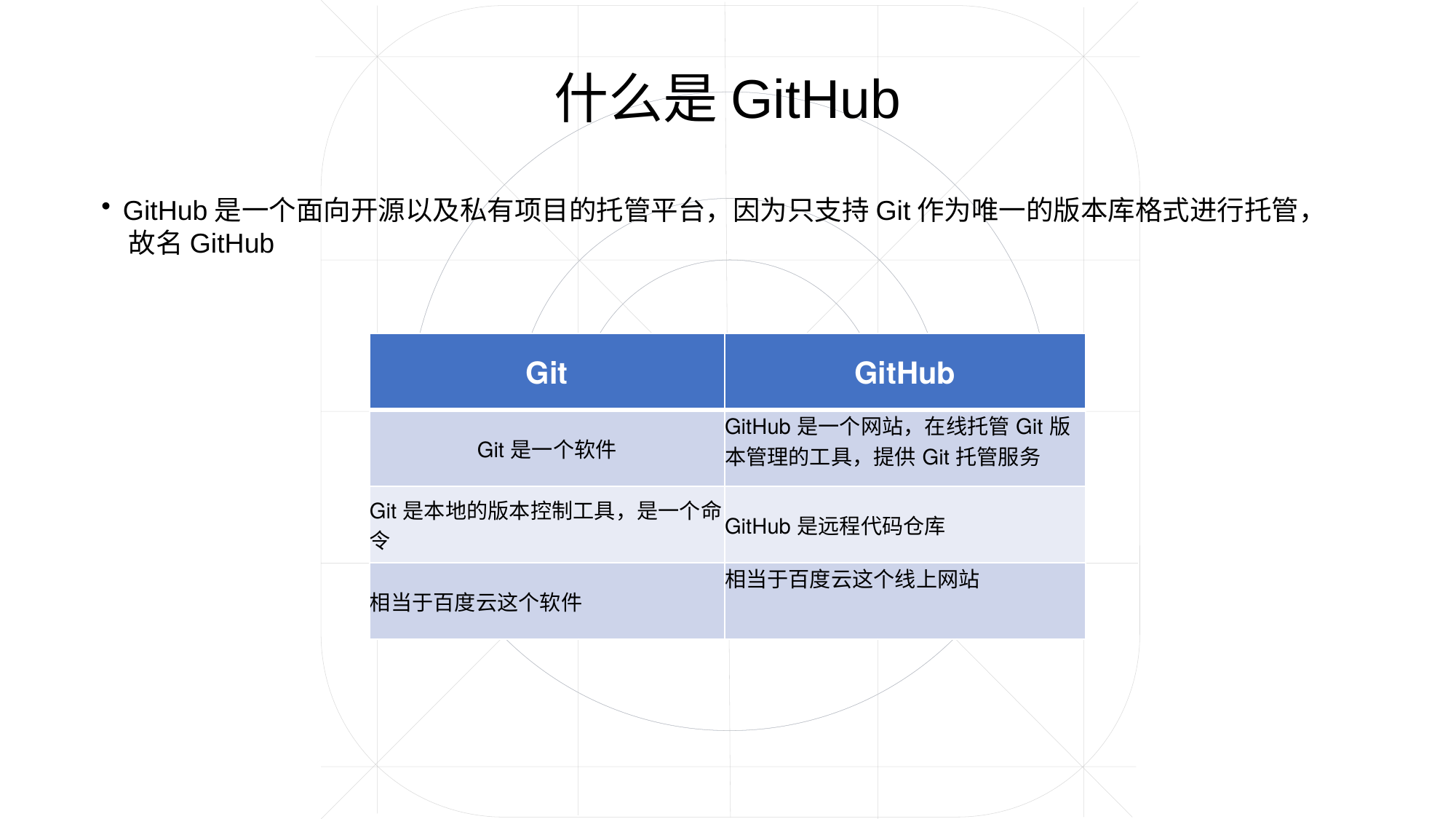

什么是GitHub
GitHub是一个面向开源以及私有项目的托管平台，因为只支持Git作为唯一的版本库格式进行托管，
故名GitHub
| Git | GitHub |
| --- | --- |
| Git是一个软件 | GitHub是一个网站，在线托管Git版本管理的工具，提供Git托管服务 |
| Git是本地的版本控制工具，是一个命令 | GitHub是远程代码仓库 |
| 相当于百度云这个软件 | 相当于百度云这个线上网站 |